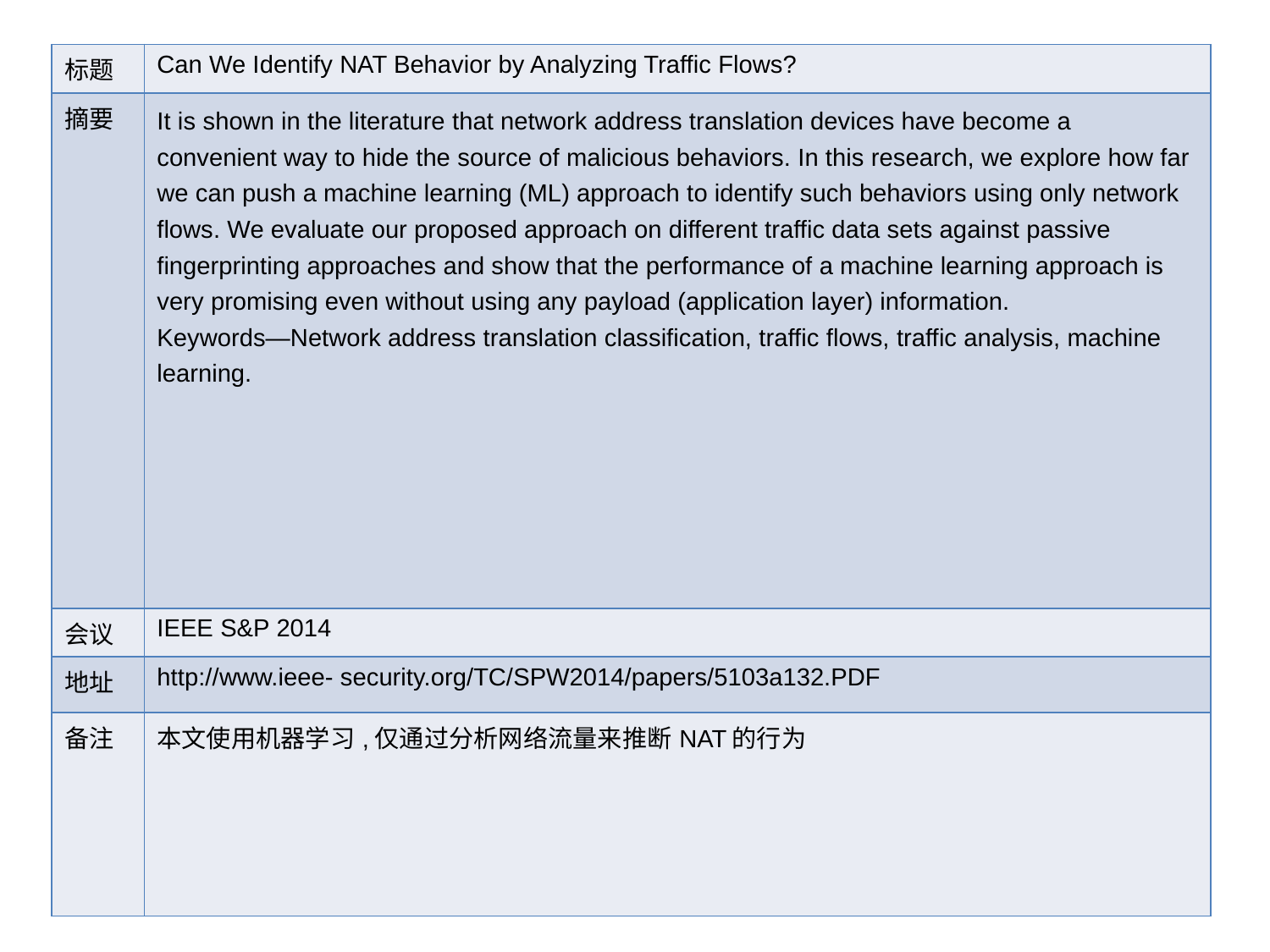

| 标题 | Can We Identify NAT Behavior by Analyzing Traffic Flows? |
| --- | --- |
| 摘要 | It is shown in the literature that network address translation devices have become a convenient way to hide the source of malicious behaviors. In this research, we explore how far we can push a machine learning (ML) approach to identify such behaviors using only network flows. We evaluate our proposed approach on different traffic data sets against passive fingerprinting approaches and show that the performance of a machine learning approach is very promising even without using any payload (application layer) information. Keywords—Network address translation classification, traffic flows, traffic analysis, machine learning. |
| 会议 | IEEE S&P 2014 |
| 地址 | http://www.ieee- security.org/TC/SPW2014/papers/5103a132.PDF |
| 备注 | 本文使用机器学习,仅通过分析网络流量来推断NAT的行为 |